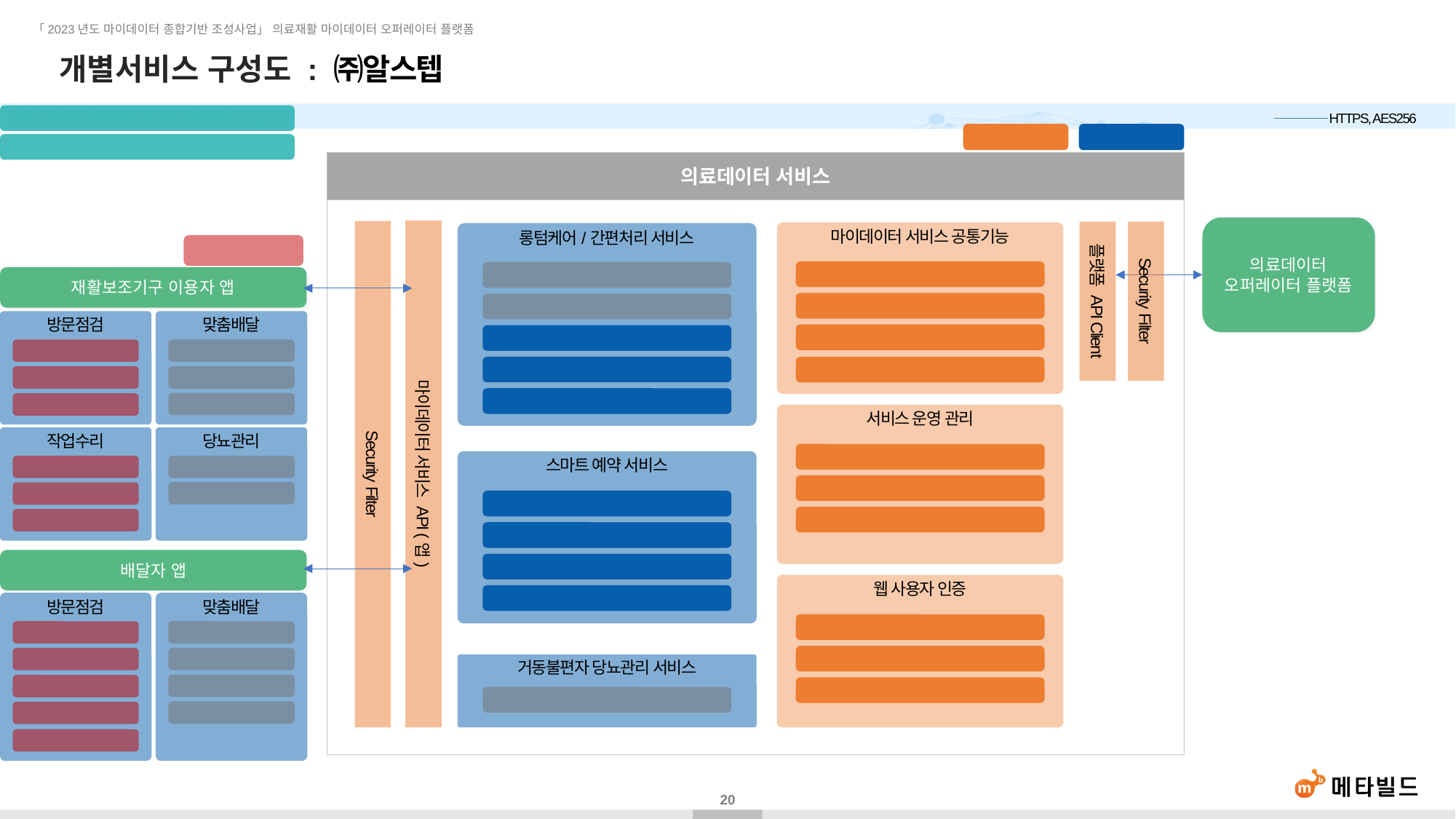

# 개별서비스 구성도 : ㈜알스텝
지정 재활보조기구 예방점검/간편수리
HTTPS, AES256
서비스 공통기능
서비스 개별기능
품목특성·제작기사·자재현황 연동 맞춤예약
의료데이터 서비스

의료데이터
오퍼레이터 플랫폼
플랫폼 API Client
Security Filter
마이데이터 서비스 공통기능
플랫폼 사용자 인증
재활보조기구 처방전 관리
재활보조기구 이용자 관리
품목 관리(처방전코드)
롱텀케어/간편처리 서비스
서비스에 대응되는 앱 기능
내구연한/충전알림 대상 품목  관리
재활보조기구 이용자 앱
지정 재활보조기구  배달 관리
방문점검
방문점검 요청
방문점검 일정
방문점검  이력
맞춤배달
맞춤배달 요청
맞춤배달 일정
맞춤배달  이력
작업수리
작업수리 요청
작업수리 일정
작업수리 이력
당뇨관리
혈당측정 정보 입력
맞춤형 식단/운동법
배달자 관리
지정 재활보조기구  방문/점검 관리
거래명세서 관리
서비스 운영 관리
공통코드 관리
조직/사용자/권한 /메뉴 관리
로그 관리
스마트 예약 서비스
마이데이터 서비스 API (앱)
Security Filter
작업 관리
품목 특성 관리
배달자 앱
제작기사 관리
웹 사용자 인증
로그인/로그아웃
아이디/비밀번호 찾기
개인정보관리
자재  관리(물품)
방문점검
방문점검 일정확정
방문점검 일정
구매정보 조회
방문점검  결과입력
방문점검  이력
맞춤배달
맞춤배달 일정확정
맞춤배달 일정
맞춤배달  결과입력
맞춤배달  이력
거동불편자 당뇨관리 서비스
식단/운동법 관리